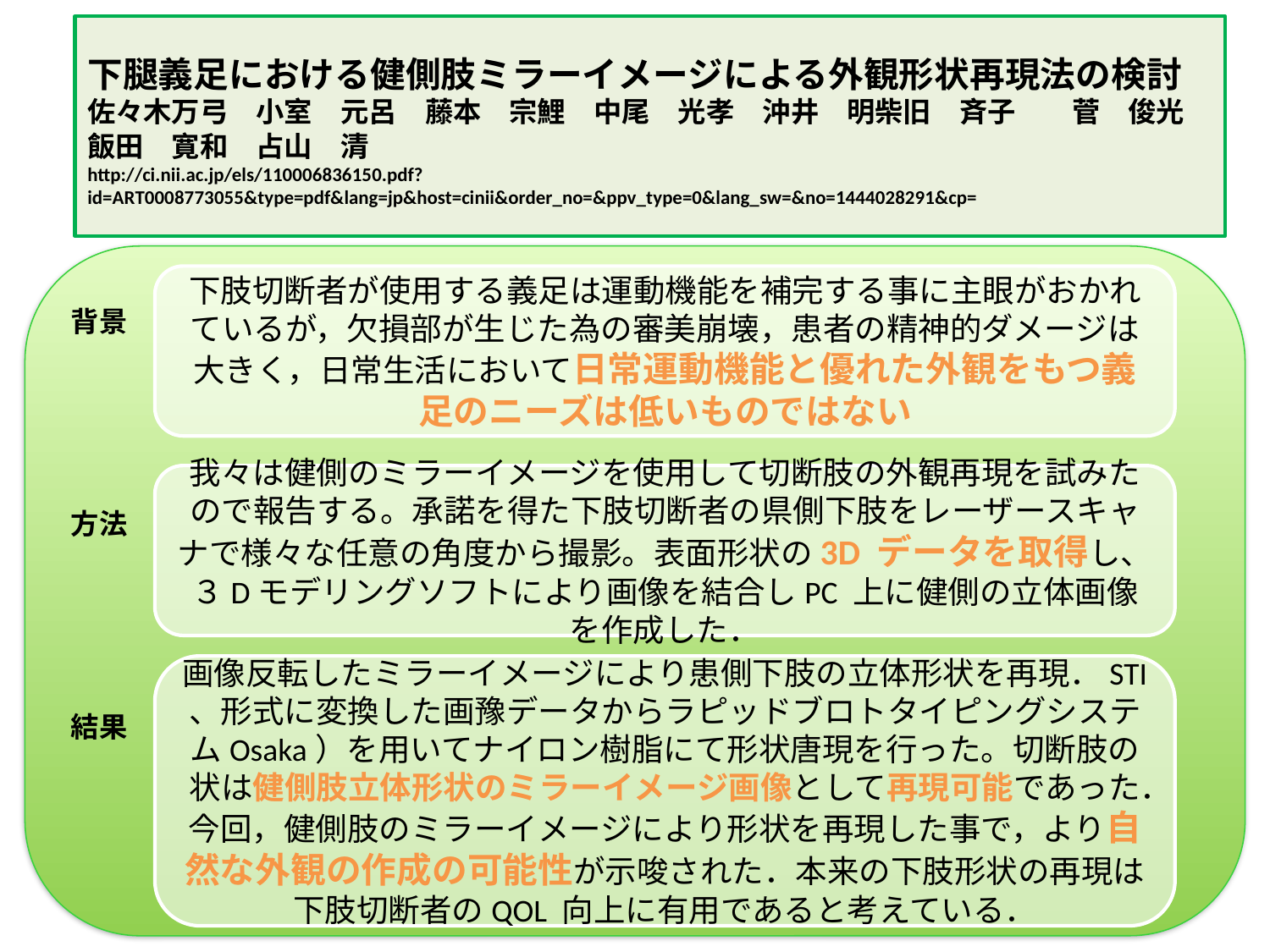

下腿義足における健側肢ミラーイメージによる外観形状再現法の検討
佐々木万弓　小室　元呂　藤本　宗鯉　中尾　光孝　沖井　明柴旧　斉子　　菅　俊光飯田　寛和　占山　清
http://ci.nii.ac.jp/els/110006836150.pdf?id=ART0008773055&type=pdf&lang=jp&host=cinii&order_no=&ppv_type=0&lang_sw=&no=1444028291&cp=

背景

方法

結果

下肢切断者が使用する義足は運動機能を補完する事に主眼がおかれているが，欠損部が生じた為の審美崩壊，患者の精神的ダメージは大きく，日常生活において日常運動機能と優れた外観をもつ義足のニーズは低いものではない
我々は健側のミラーイメージを使用して切断肢の外観再現を試みたので報告する。承諾を得た下肢切断者の県側下肢をレーザースキャナで様々な任意の角度から撮影。表面形状の3D データを取得し、３Dモデリングソフトにより画像を結合しPC 上に健側の立体画像を作成した．
画像反転したミラーイメージにより患側下肢の立体形状を再現．STI 、形式に変換した画豫データからラピッドブロトタイピングシステムOsaka）を用いてナイロン樹脂にて形状唐現を行った。切断肢の状は健側肢立体形状のミラーイメージ画像として再現可能であった．今回，健側肢のミラーイメージにより形状を再現した事で，より自然な外観の作成の可能性が示唆された．本来の下肢形状の再現は下肢切断者のQOL 向上に有用であると考えている．